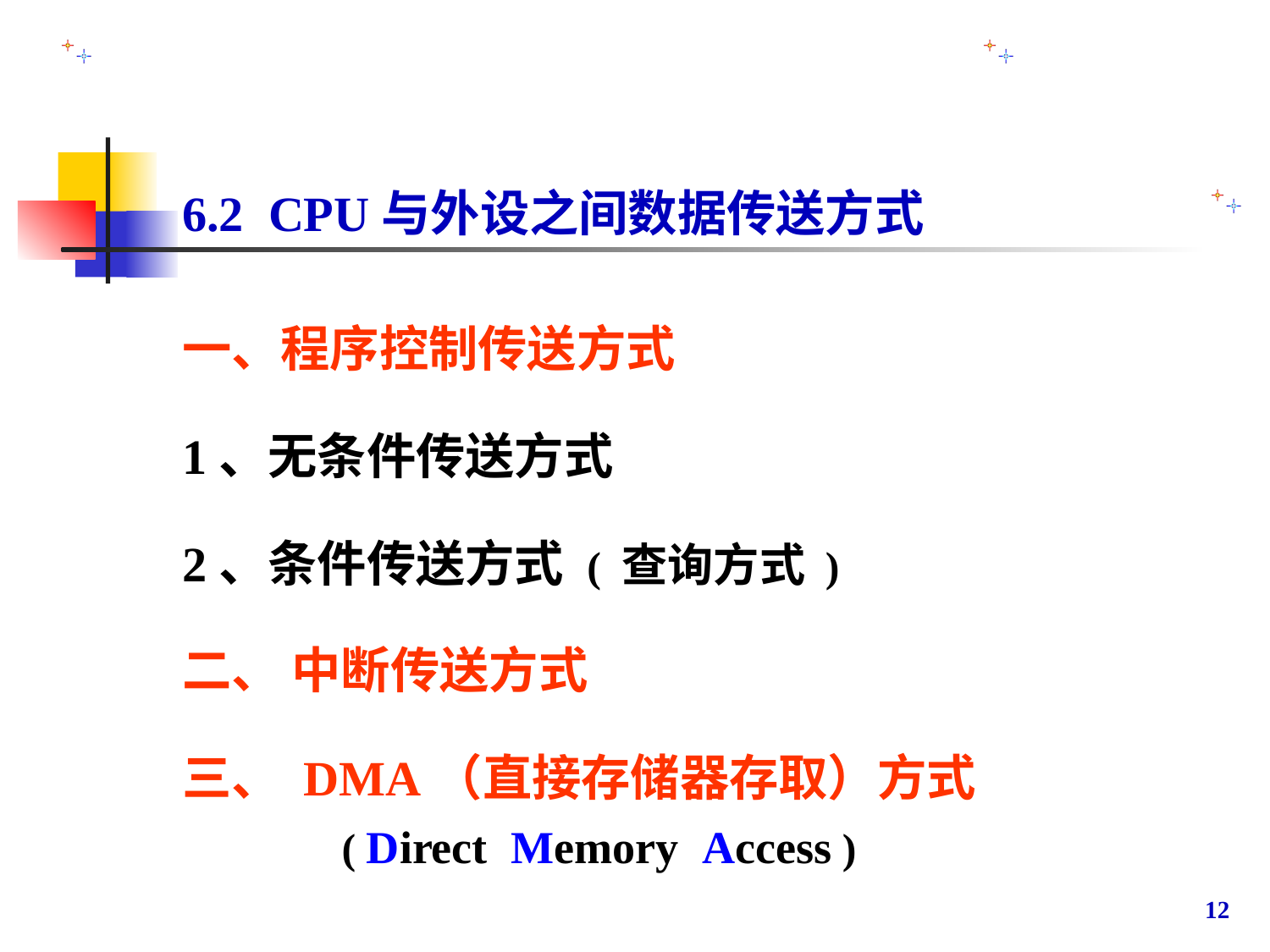

6.2  CPU与外设之间数据传送方式
一、程序控制传送方式
1、无条件传送方式
2、条件传送方式 ( 查询方式 )
二、 中断传送方式
三、 DMA（直接存储器存取）方式
             ( Direct  Memory  Access )
12